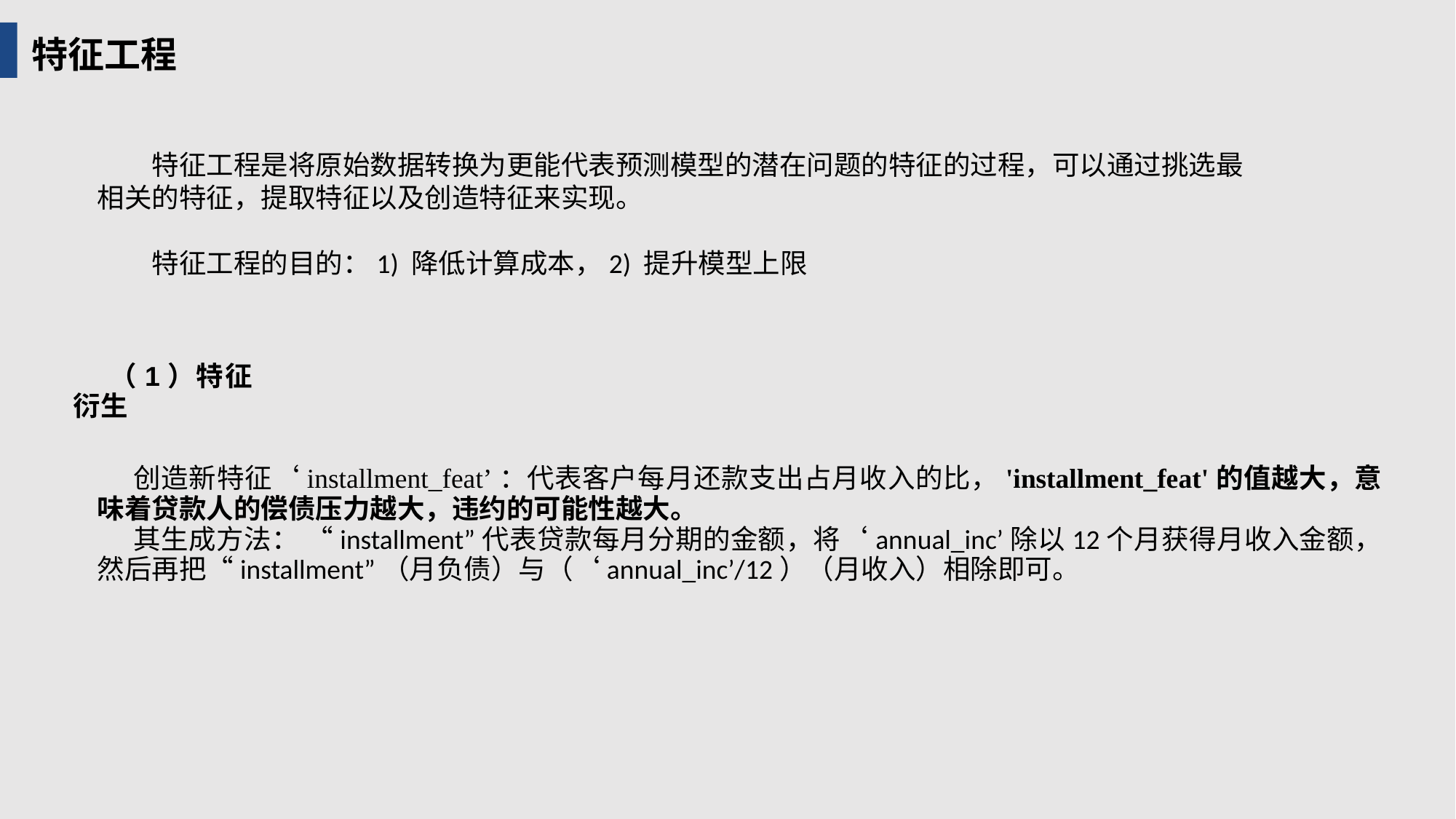

特征工程
特征工程是将原始数据转换为更能代表预测模型的潜在问题的特征的过程，可以通过挑选最相关的特征，提取特征以及创造特征来实现。

特征工程的目的：1) 降低计算成本，2) 提升模型上限

（1）特征衍生
创造新特征‘installment_feat’：代表客户每月还款支出占月收入的比，'installment_feat'的值越大，意味着贷款人的偿债压力越大，违约的可能性越大。
其生成方法： “installment”代表贷款每月分期的金额，将‘annual_inc’除以12个月获得月收入金额，然后再把“installment”（月负债）与（‘annual_inc’/12）（月收入）相除即可。